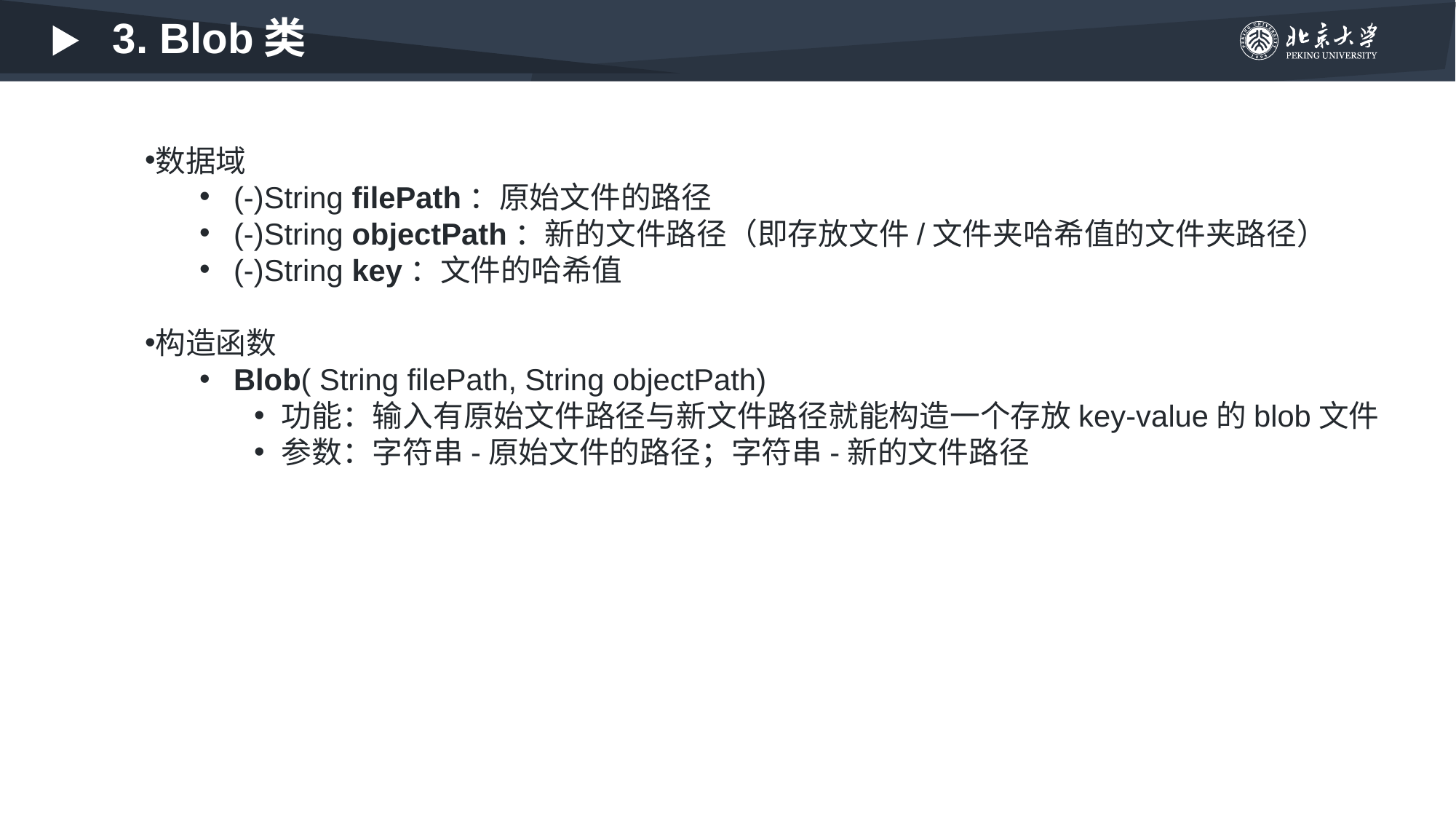

3. Blob类
数据域
(-)String filePath：原始文件的路径
(-)String objectPath：新的文件路径（即存放文件/文件夹哈希值的文件夹路径）
(-)String key：文件的哈希值

构造函数
Blob( String filePath, String objectPath)
功能：输入有原始文件路径与新文件路径就能构造一个存放key-value的blob文件
参数：字符串-原始文件的路径；字符串-新的文件路径